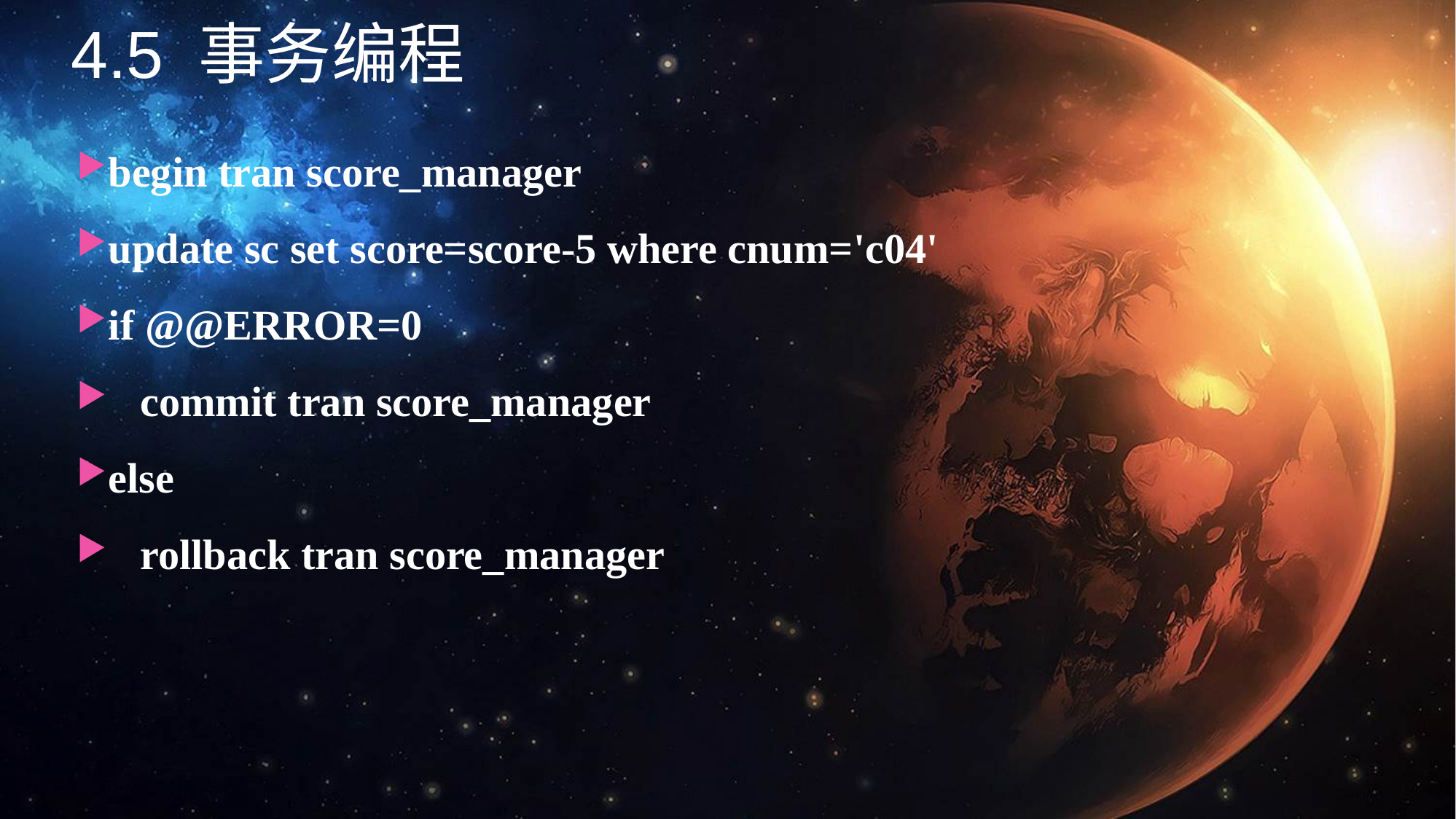

4.5 事务编程
begin tran score_manager
update sc set score=score-5 where cnum='c04'
if @@ERROR=0
   commit tran score_manager
else
   rollback tran score_manager